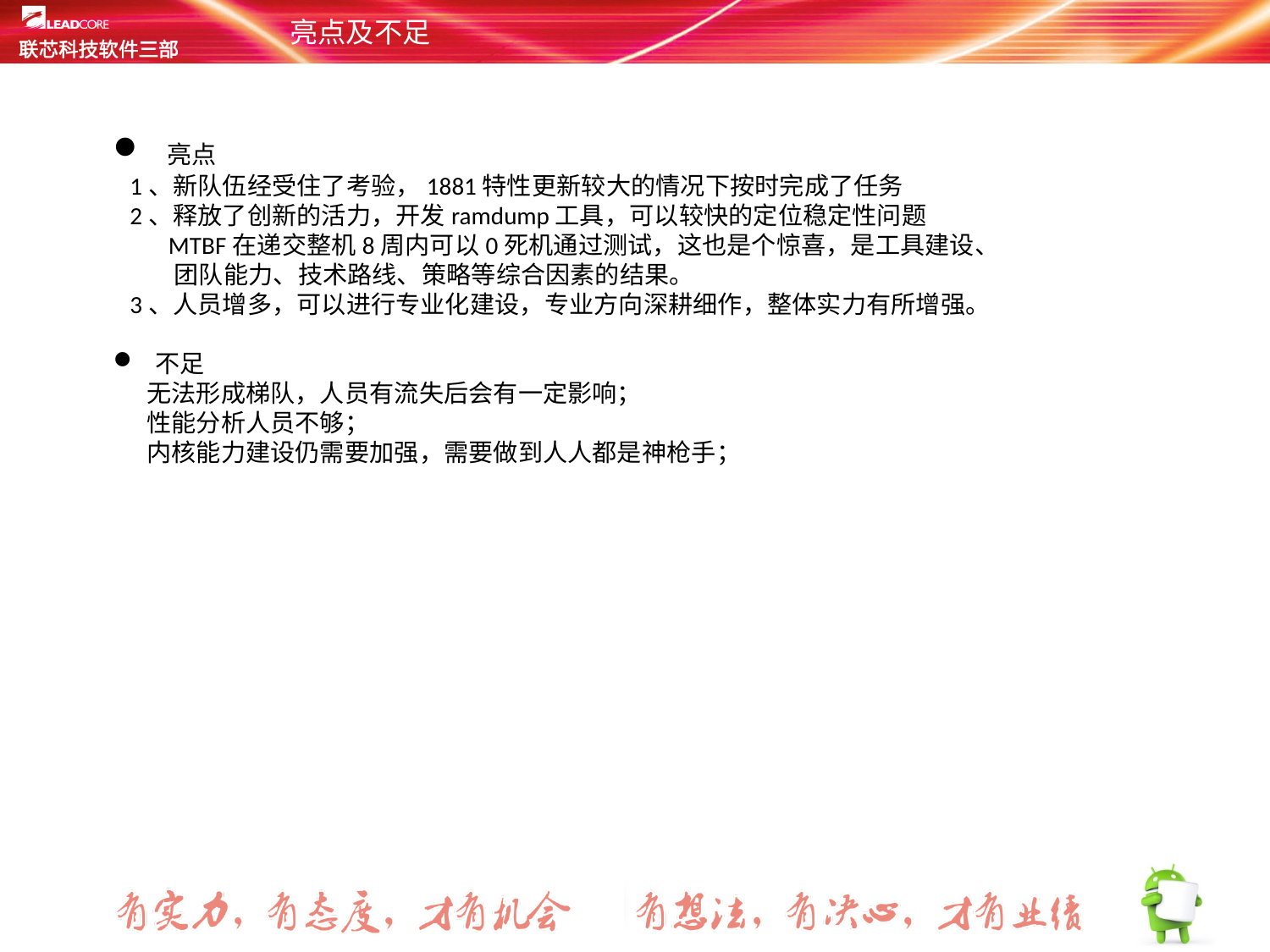

# 亮点及不足
  亮点
   1、新队伍经受住了考验，1881特性更新较大的情况下按时完成了任务
   2、释放了创新的活力，开发ramdump工具，可以较快的定位稳定性问题
          MTBF在递交整机8周内可以0死机通过测试，这也是个惊喜，是工具建设、
          团队能力、技术路线、策略等综合因素的结果。
   3、人员增多，可以进行专业化建设，专业方向深耕细作，整体实力有所增强。

  不足
     无法形成梯队，人员有流失后会有一定影响；
     性能分析人员不够；
     内核能力建设仍需要加强，需要做到人人都是神枪手；